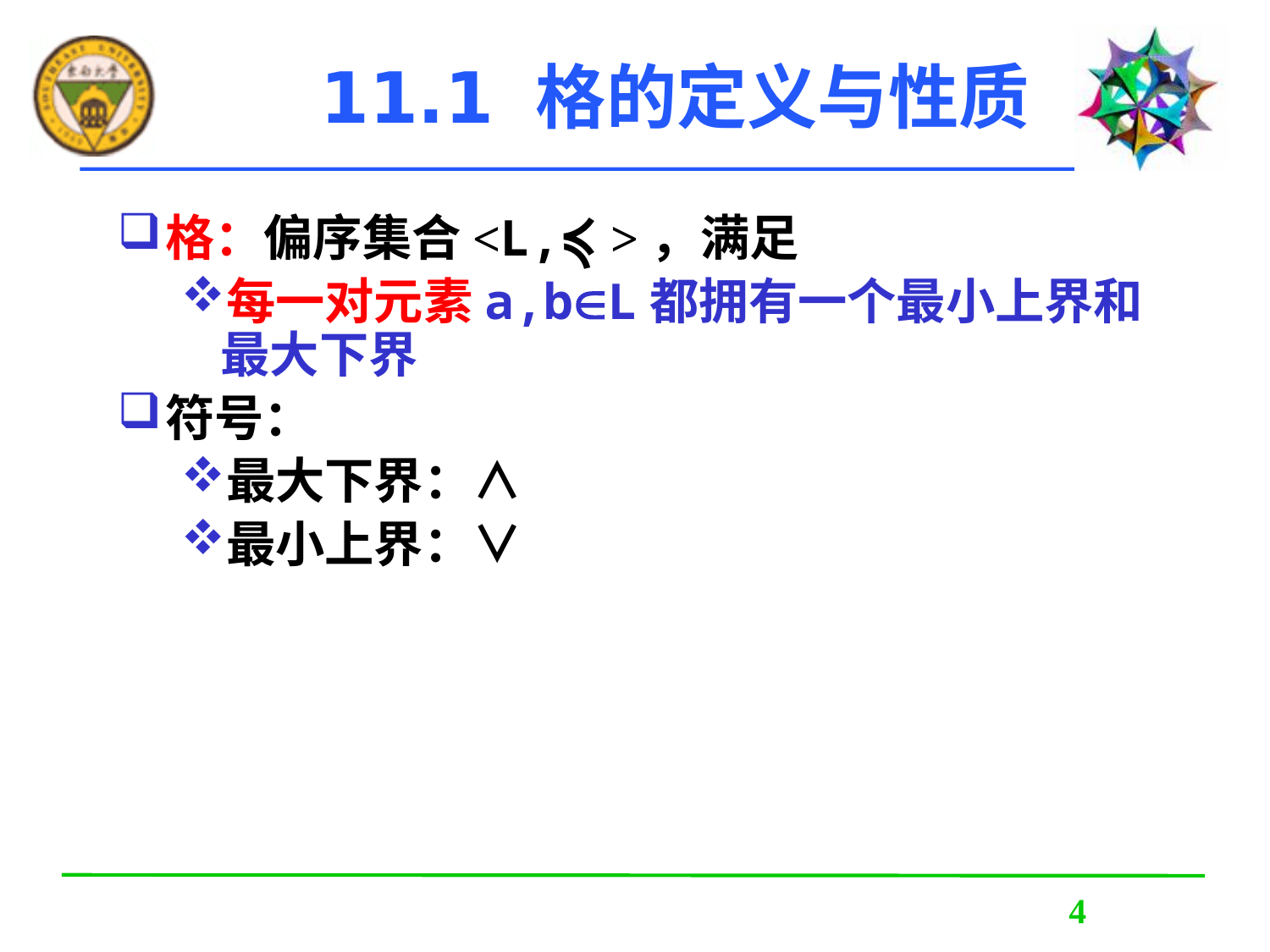

# 11.1 格的定义与性质
格：偏序集合<L,≼ >，满足
每一对元素a,b∈L都拥有一个最小上界和最大下界
符号：
最大下界：∧
最小上界：∨